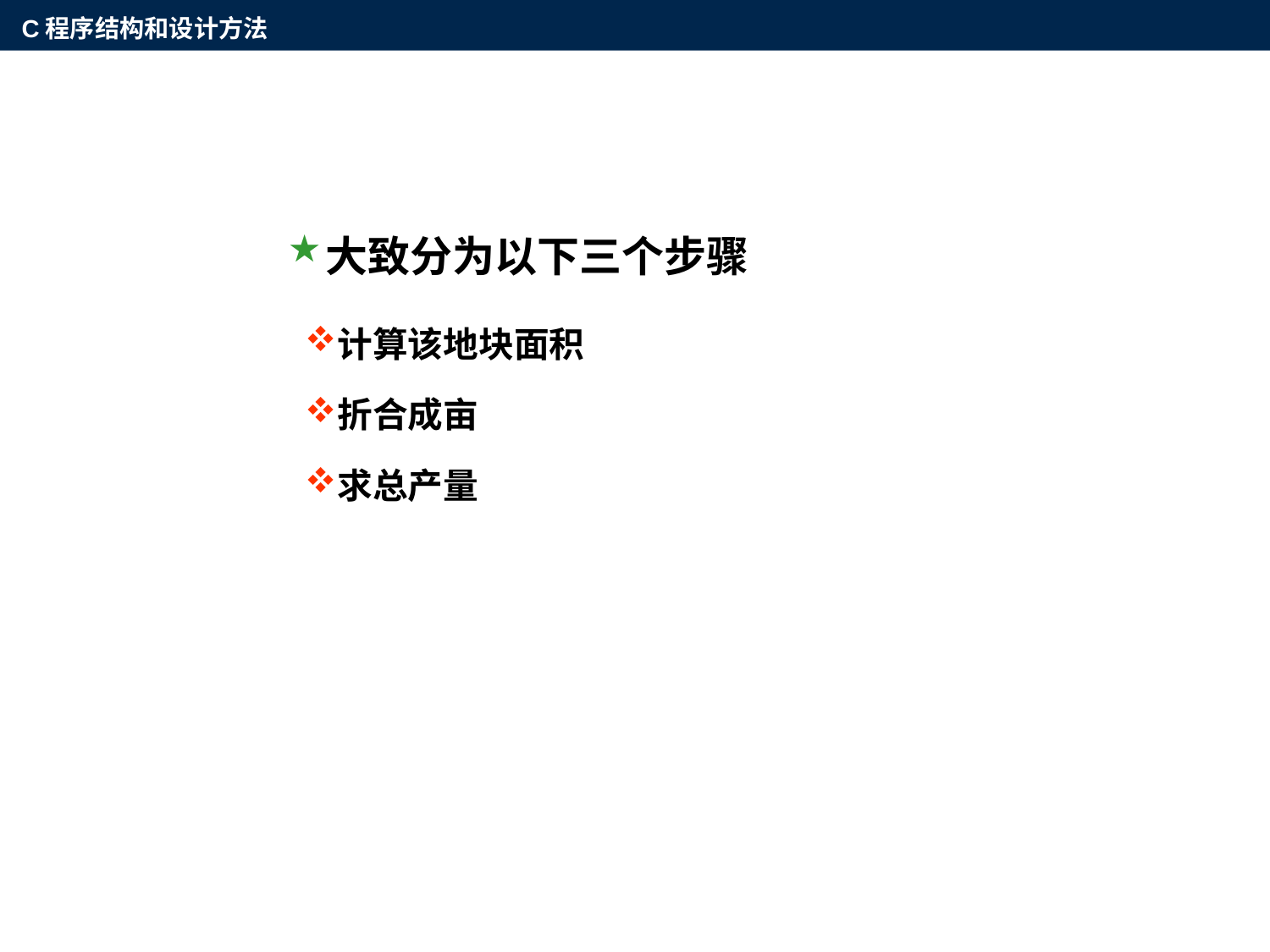

C程序结构和设计方法
大致分为以下三个步骤

计算该地块面积
折合成亩
求总产量